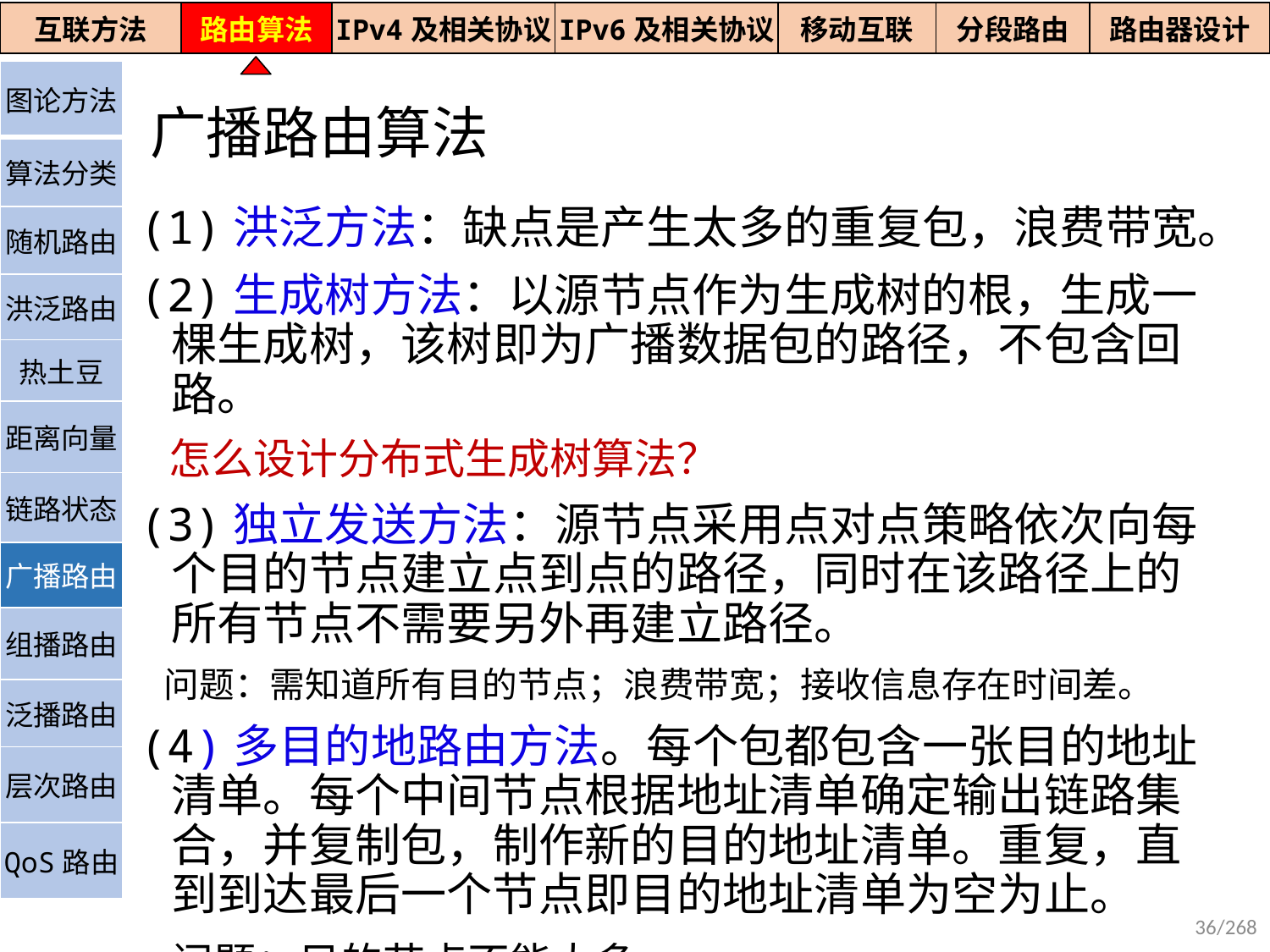

| 互联方法 | 路由算法 | IPv4及相关协议 | IPv6及相关协议 | 移动互联 | 分段路由 | 路由器设计 |
| --- | --- | --- | --- | --- | --- | --- |

# 广播路由算法
| 图论方法 |
| --- |
| 算法分类 |
| 随机路由 |
| 洪泛路由 |
| 热土豆 |
| 距离向量 |
| 链路状态 |
| 广播路由 |
| 组播路由 |
| 泛播路由 |
| 层次路由 |
| QoS路由 |
(1)洪泛方法：缺点是产生太多的重复包，浪费带宽。
(2)生成树方法：以源节点作为生成树的根，生成一棵生成树，该树即为广播数据包的路径，不包含回路。
  怎么设计分布式生成树算法？
(3)独立发送方法：源节点采用点对点策略依次向每个目的节点建立点到点的路径，同时在该路径上的所有节点不需要另外再建立路径。
  问题：需知道所有目的节点；浪费带宽；接收信息存在时间差。
(4)多目的地路由方法。每个包都包含一张目的地址清单。每个中间节点根据地址清单确定输出链路集合，并复制包，制作新的目的地址清单。重复，直到到达最后一个节点即目的地址清单为空为止。
  问题：目的节点不能太多
36/268